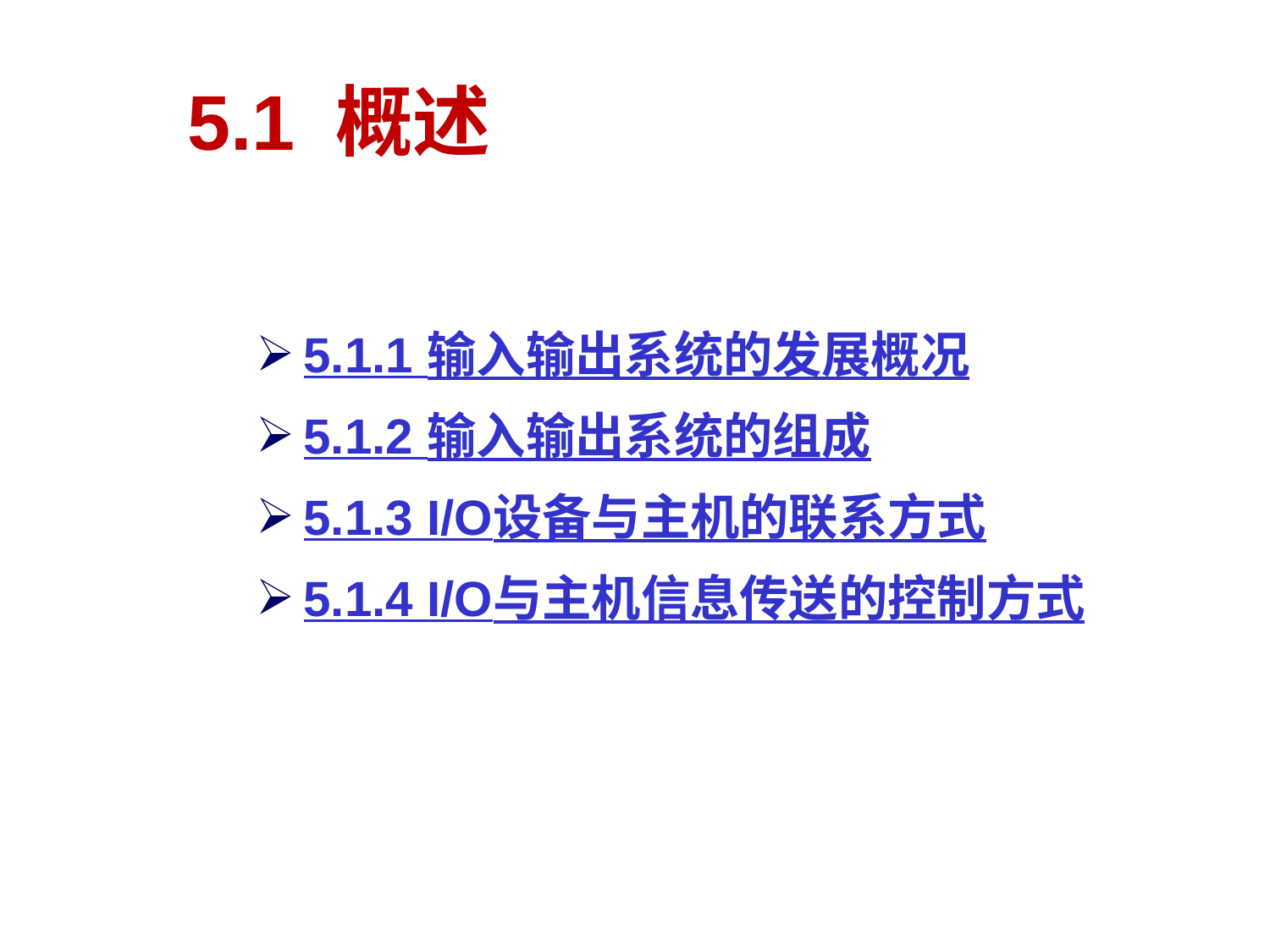

# 5.1 概述
5.1.1 输入输出系统的发展概况
5.1.2 输入输出系统的组成
5.1.3 I/O设备与主机的联系方式
5.1.4 I/O与主机信息传送的控制方式